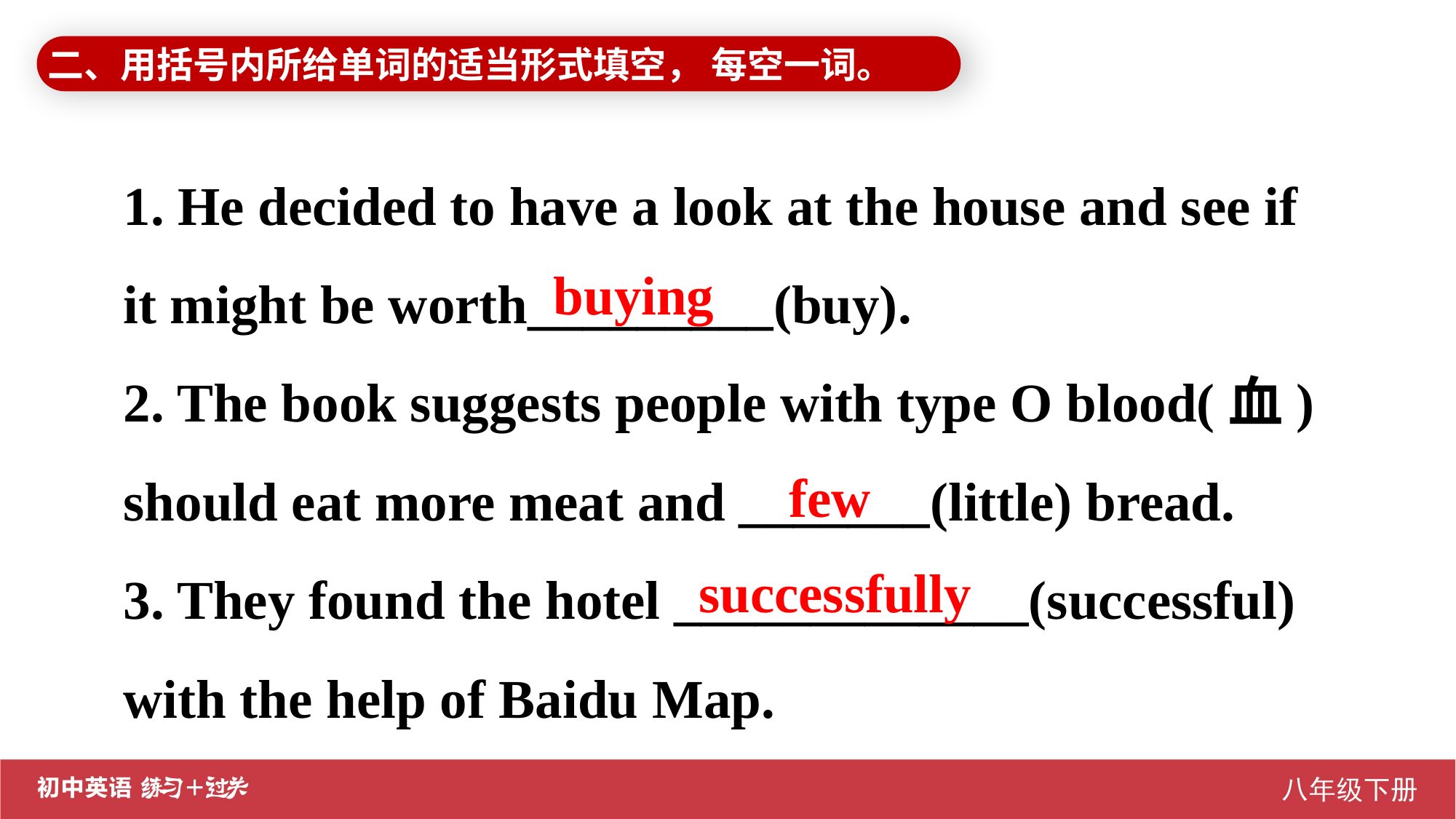

二、用括号内所给单词的适当形式填空， 每空一词。
1. He decided to have a look at the house and see if it might be worth_________(buy).
2. The book suggests people with type O blood(血) should eat more meat and _______(little) bread.
3. They found the hotel _____________(successful) with the help of Baidu Map.
buying
 few
successfully